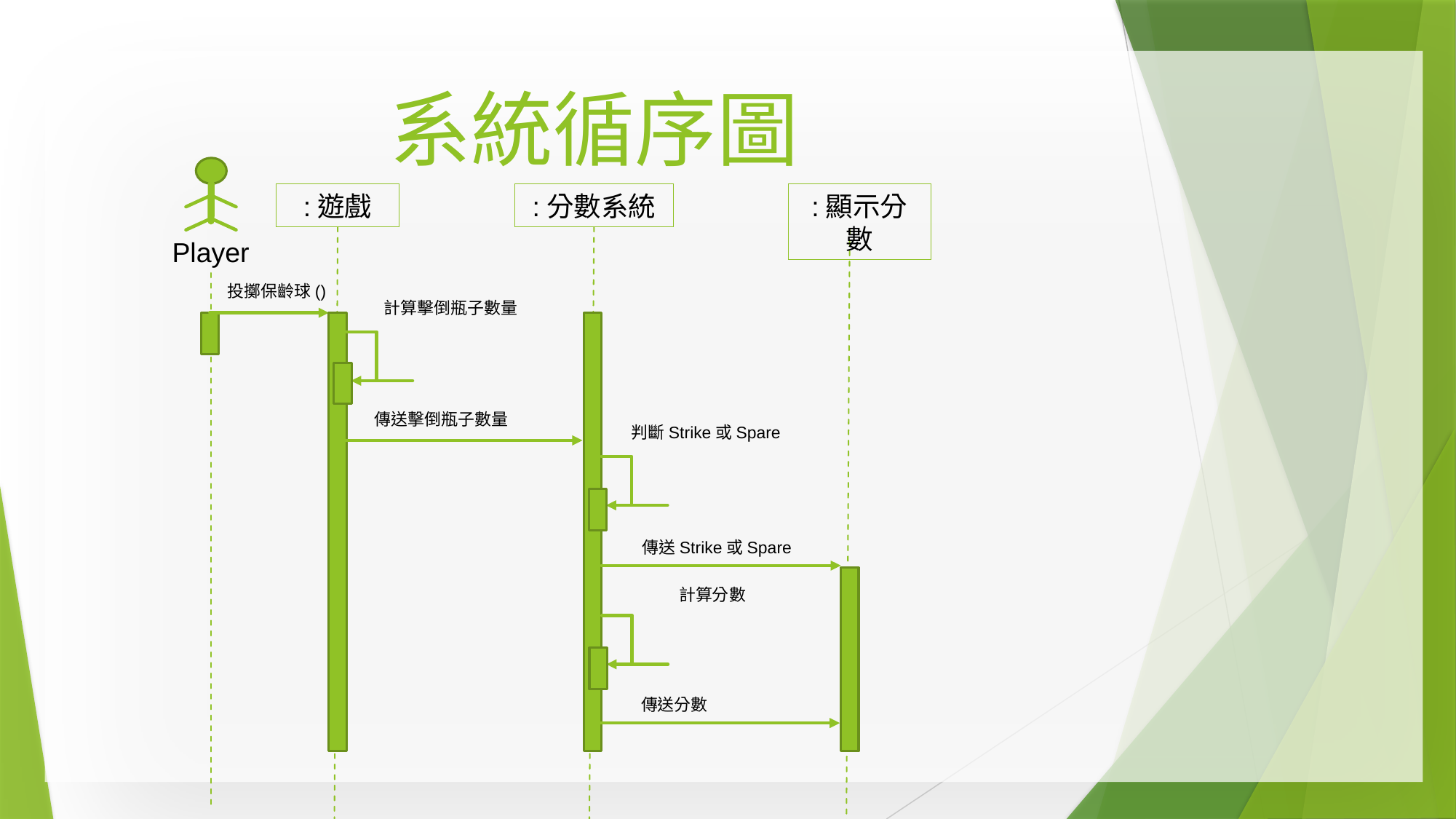

系統循序圖

:遊戲
:分數系統
:顯示分數
Player

投擲保齡球()
計算擊倒瓶子數量

傳送擊倒瓶子數量
判斷Strike或Spare

傳送Strike或Spare

計算分數

傳送分數